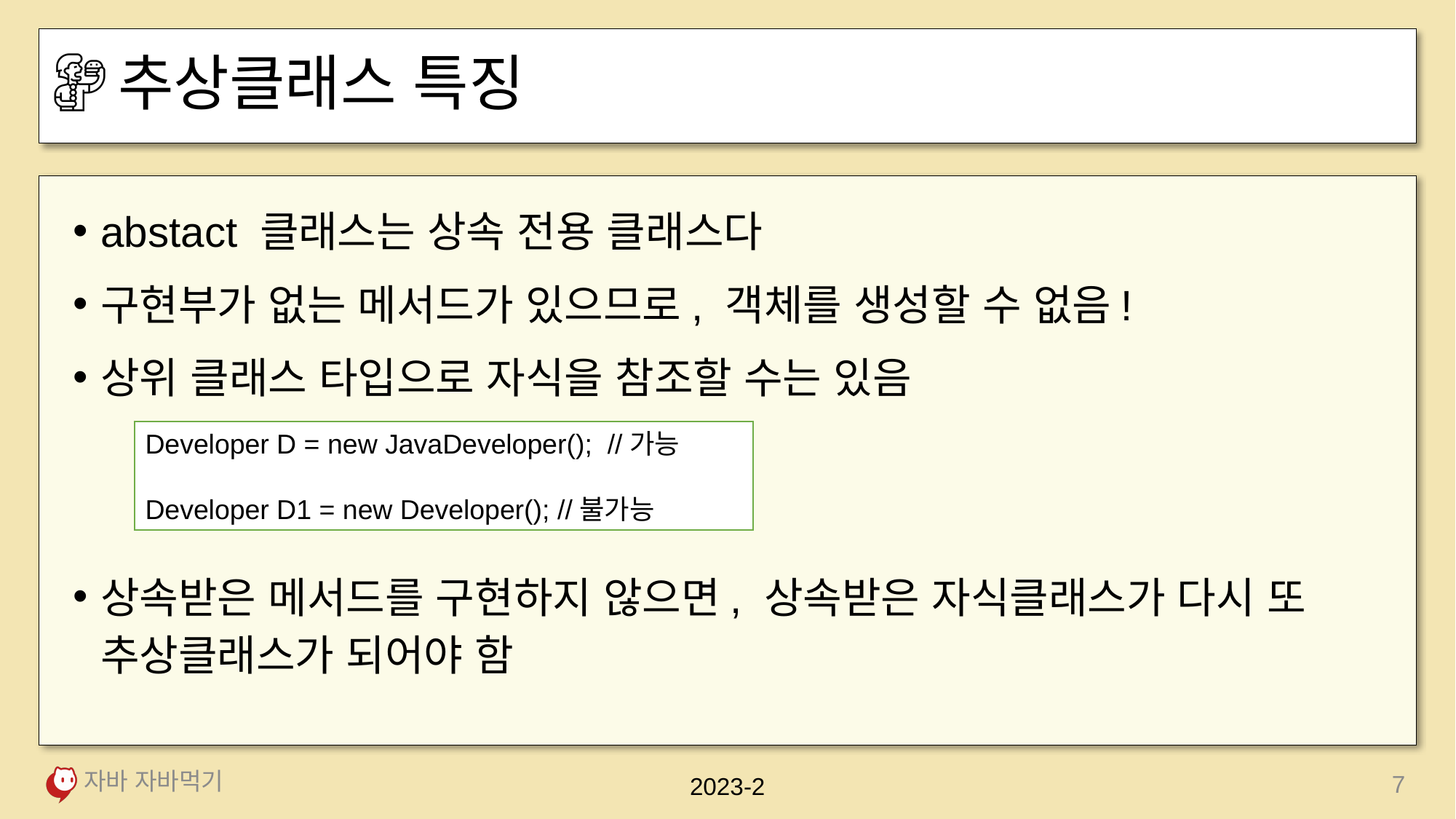

# 추상클래스 특징
abstact 클래스는 상속 전용 클래스다
구현부가 없는 메서드가 있으므로, 객체를 생성할 수 없음!
상위 클래스 타입으로 자식을 참조할 수는 있음

상속받은 메서드를 구현하지 않으면, 상속받은 자식클래스가 다시 또 추상클래스가 되어야 함

Developer D = new JavaDeveloper();  //가능

Developer D1 = new Developer(); //불가능
자바 자바먹기
7